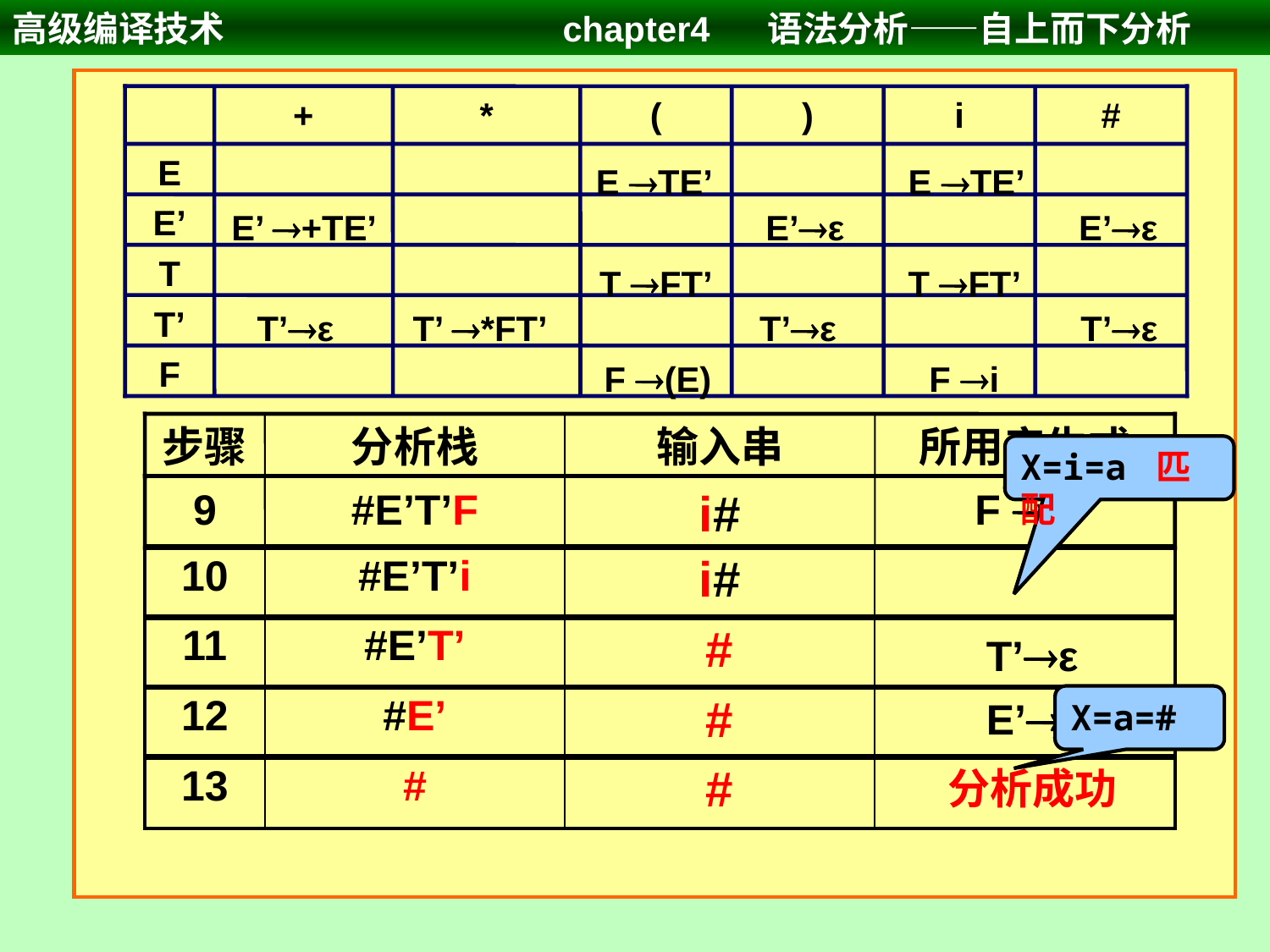

+

*

(

)

i

#

E

E →TE’
E →TE’
E’

E’ →+TE’
E’→ε
E’→ε
T

T →FT’
T →FT’
T’

T’→ε
T’ →*FT’
T’→ε
T’→ε
F

F →(E)
F →i

步骤

分析栈

输入串

所用产生式

9

#E’T’F

i#

F →i

X=i=a 匹配
| 10 | #E’T’i | i# |  |
| --- | --- | --- | --- |
| 11 | #E’T’ | # |  |
| --- | --- | --- | --- |
T’→ε
| 12 | #E’ | # |  |
| --- | --- | --- | --- |
E’→ε
X=a=#
| 13 | # | # |  |
| --- | --- | --- | --- |
分析成功